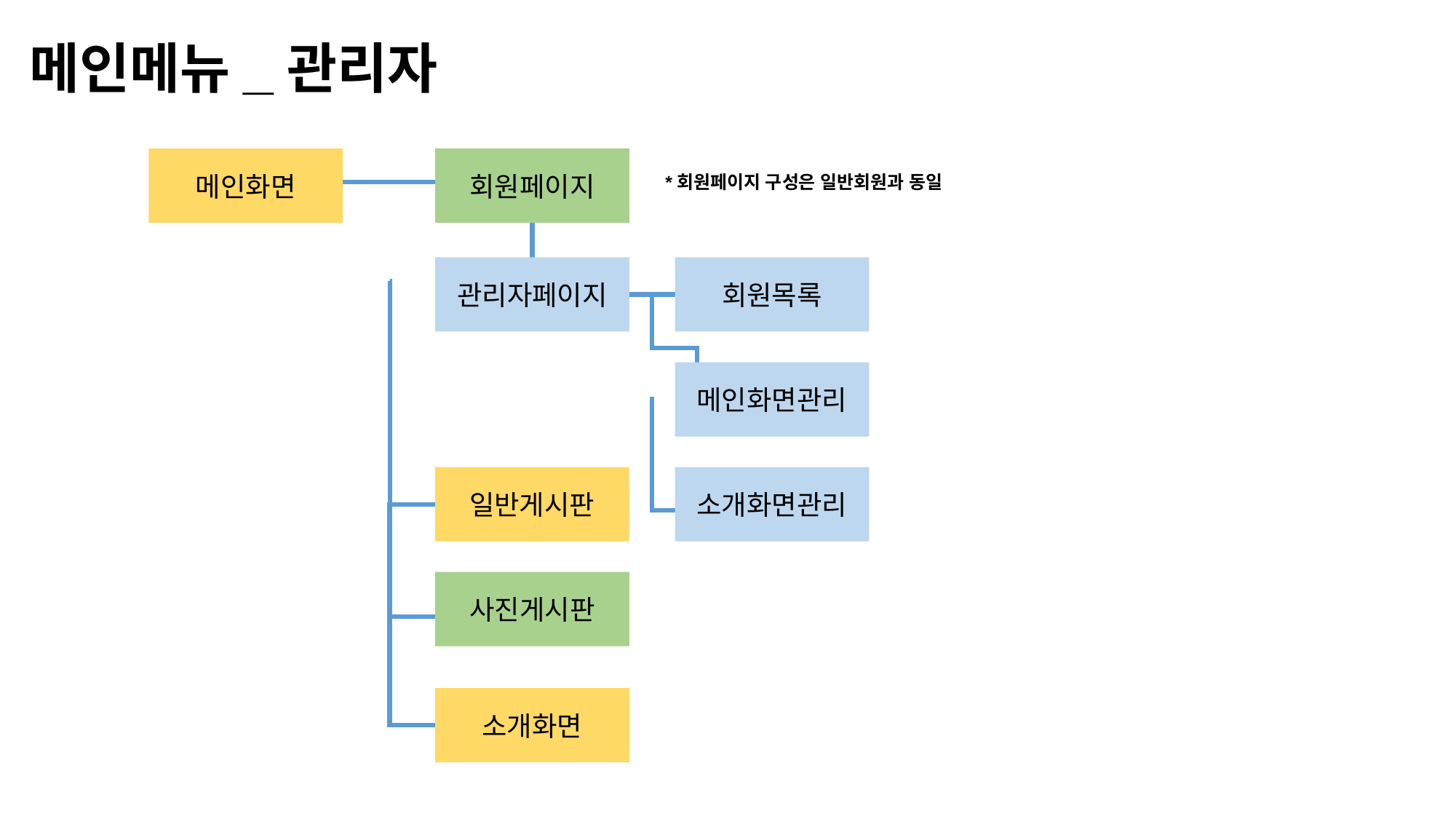

메인메뉴_관리자
메인화면
회원페이지
*회원페이지 구성은 일반회원과 동일
관리자페이지
회원목록
메인화면관리
일반게시판
소개화면관리
사진게시판
소개화면